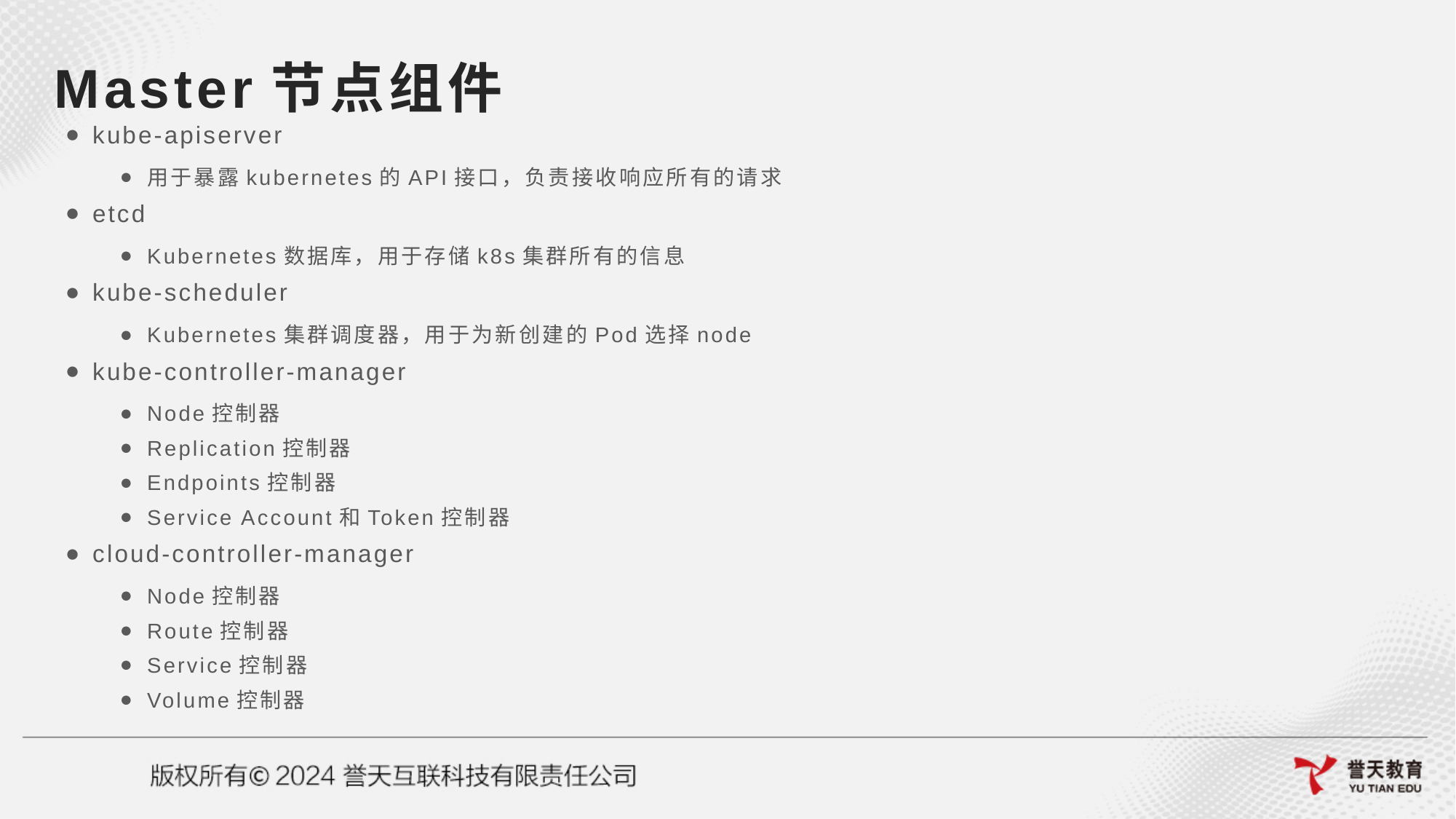

# Master节点组件
kube-apiserver
用于暴露kubernetes的API接口，负责接收响应所有的请求
etcd
Kubernetes数据库，用于存储k8s集群所有的信息
kube-scheduler
Kubernetes集群调度器，用于为新创建的Pod选择node
kube-controller-manager
Node控制器
Replication控制器
Endpoints控制器
Service Account和Token控制器
cloud-controller-manager
Node控制器
Route控制器
Service控制器
Volume控制器